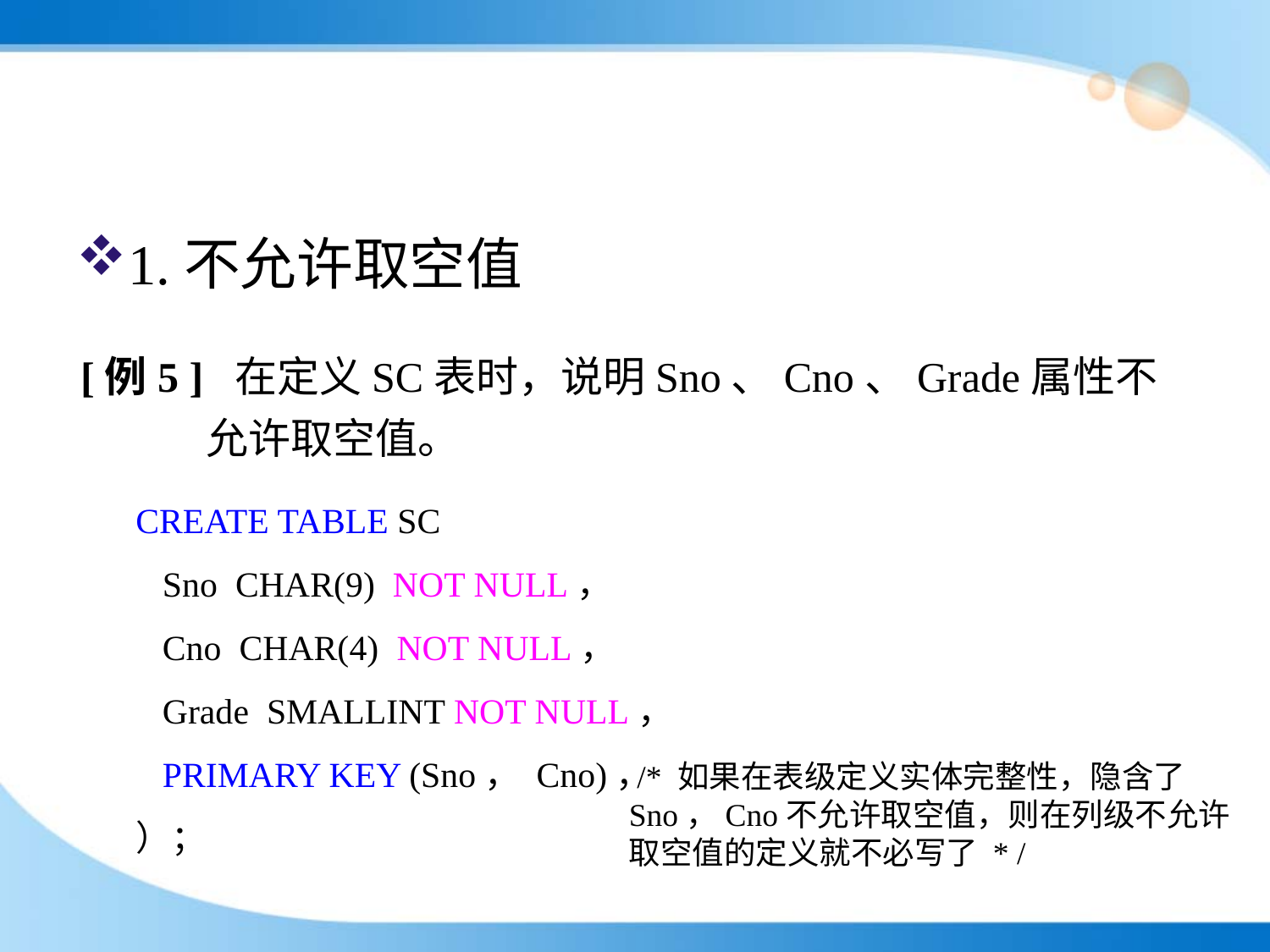

#
1.不允许取空值

[例5 ]  在定义SC表时，说明Sno、Cno、Grade属性不允许取空值。
CREATE TABLE SC
   Sno  CHAR(9)  NOT NULL，
   Cno  CHAR(4)  NOT NULL，
   Grade  SMALLINT NOT NULL，
   PRIMARY KEY (Sno， Cno)，
）；
 /* 如果在表级定义实体完整性，隐含了Sno，Cno不允许取空值，则在列级不允许取空值的定义就不必写了 * /